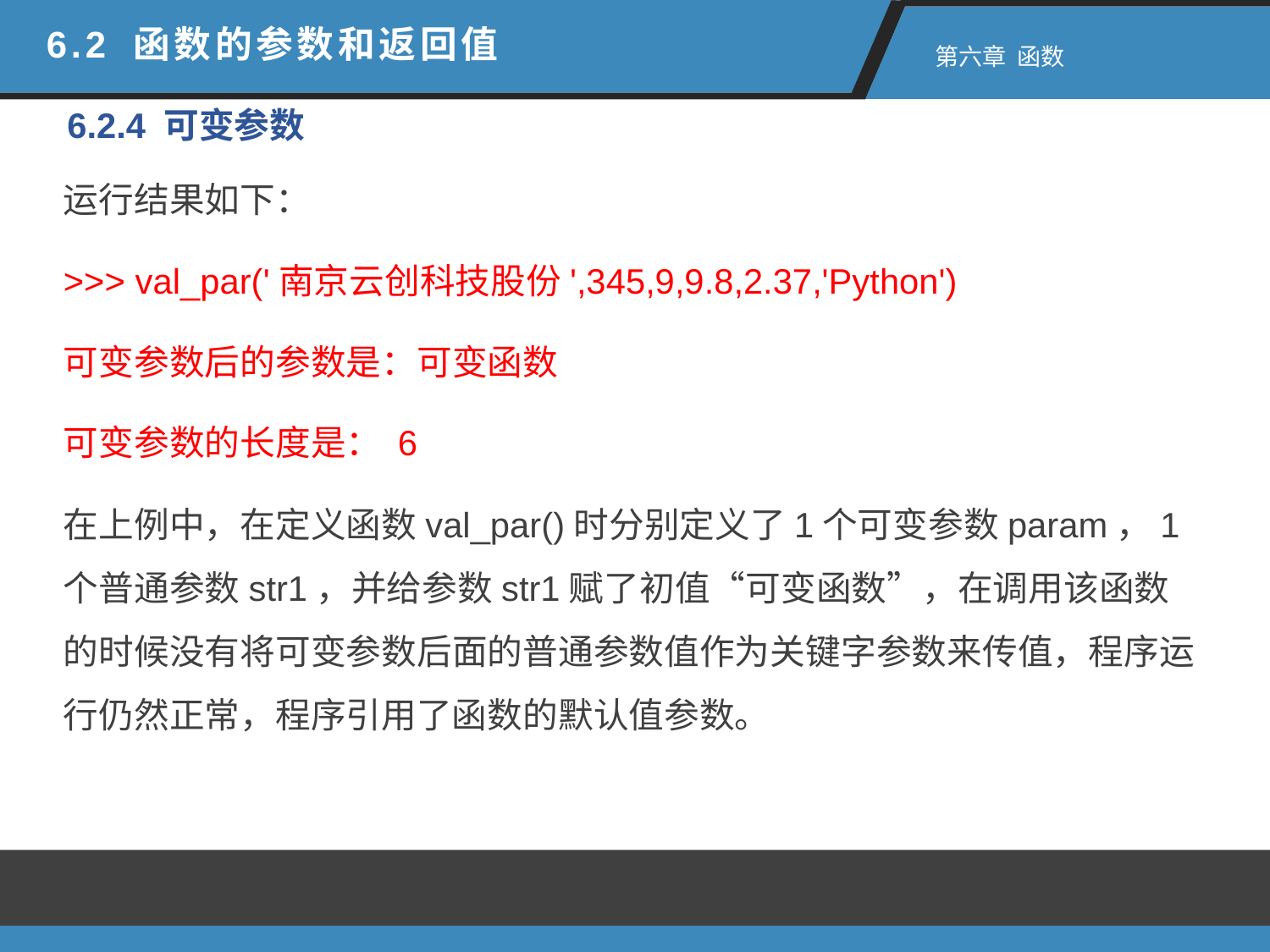

6.2 函数的参数和返回值
  第六章  函数
6.2.4 可变参数
运行结果如下：
>>> val_par('南京云创科技股份',345,9,9.8,2.37,'Python')
可变参数后的参数是：可变函数
可变参数的长度是： 6
在上例中，在定义函数val_par()时分别定义了1个可变参数param，1个普通参数str1，并给参数str1赋了初值“可变函数”，在调用该函数的时候没有将可变参数后面的普通参数值作为关键字参数来传值，程序运行仍然正常，程序引用了函数的默认值参数。